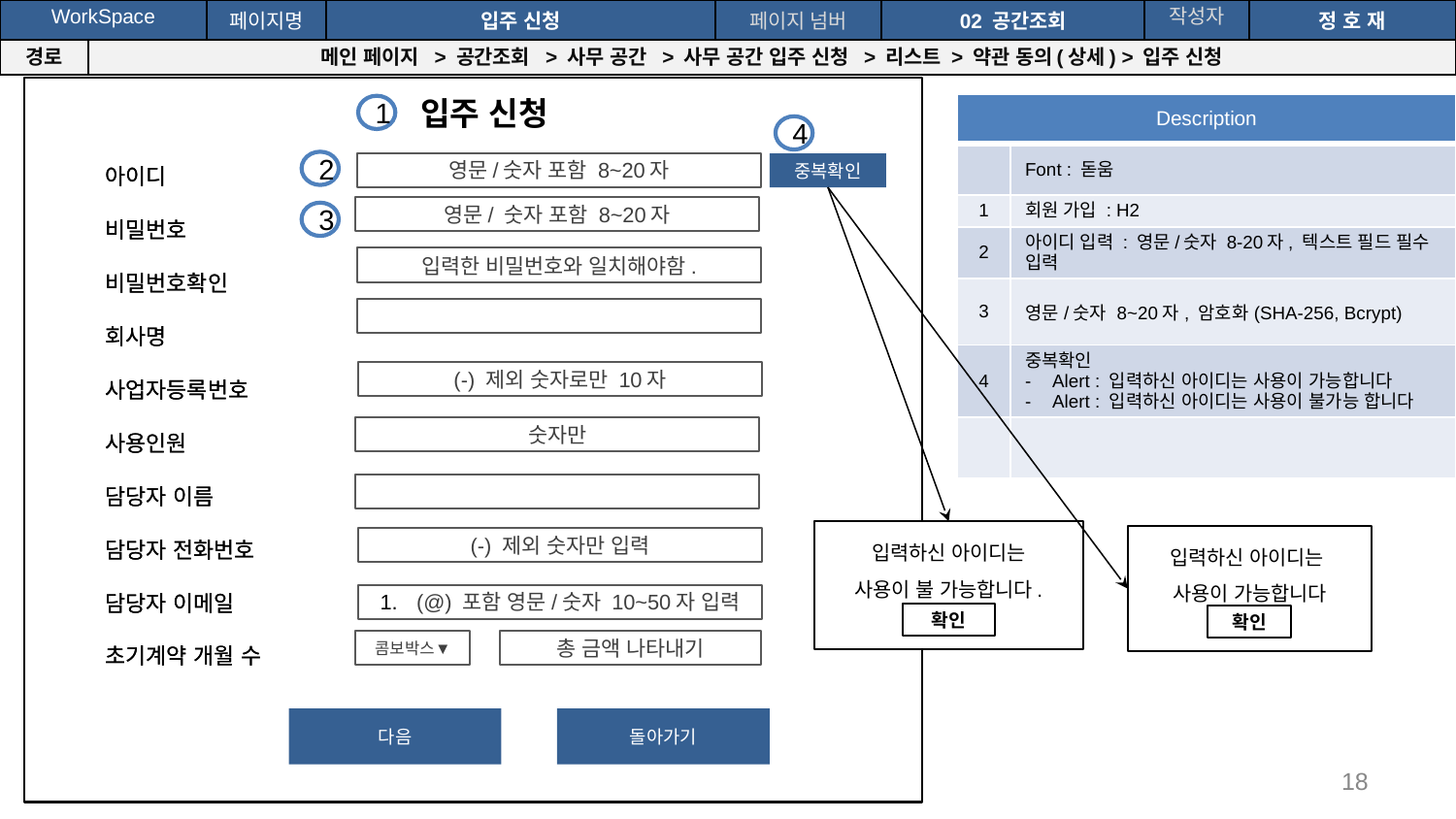

공간(오피스) 대여 시스템
| WorkSpace |  | 페이지명 | 입주 신청 | 페이지 넘버 | 02 공간조회 | 작성자 | 정 호 재 |
| --- | --- | --- | --- | --- | --- | --- | --- |
| 경로 | 메인 페이지 > 공간조회 > 사무 공간 > 사무 공간 입주 신청 > 리스트 > 약관 동의(상세) > 입주 신청 |  |  |  |  |  |  |

입주 신청
아이디
비밀번호
비밀번호확인
회사명
사업자등록번호
사용인원
담당자 이름
담당자 전화번호
담당자 이메일
초기계약 개월 수

아이디
비밀번호
비밀번호확인
회사명
사업자등록번호
사용인원
담당자 이름
담당자 전화번호
담당자 이메일
초기계약 개월 수

영문/숫자 포함 8~20자
영문/ 숫자 포함 8~20자
입력한 비밀번호와 일치해야함.

(-) 제외 숫자로만 10자
숫자만

(-) 제외 숫자만 입력
(@) 포함 영문/숫자 10~50자 입력
총 금액 나타내기
중복확인
돌아가기
다음
| Description |  |
| --- | --- |
|  | Font : 돋움 |
| 1 | 회원 가입 : H2 |
| 2 | 아이디 입력 : 영문/숫자 8-20자, 텍스트 필드 필수 입력 |
| 3 | 영문/숫자 8~20자, 암호화(SHA-256, Bcrypt) |
| 4 | 중복확인 Alert : 입력하신 아이디는 사용이 가능합니다 Alert : 입력하신 아이디는 사용이 불가능 합니다 |
|  |  |
1
4
2
3
입력하신 아이디는
사용이 불 가능합니다.
확인
입력하신 아이디는
사용이 가능합니다
확인
콤보박스▼
18